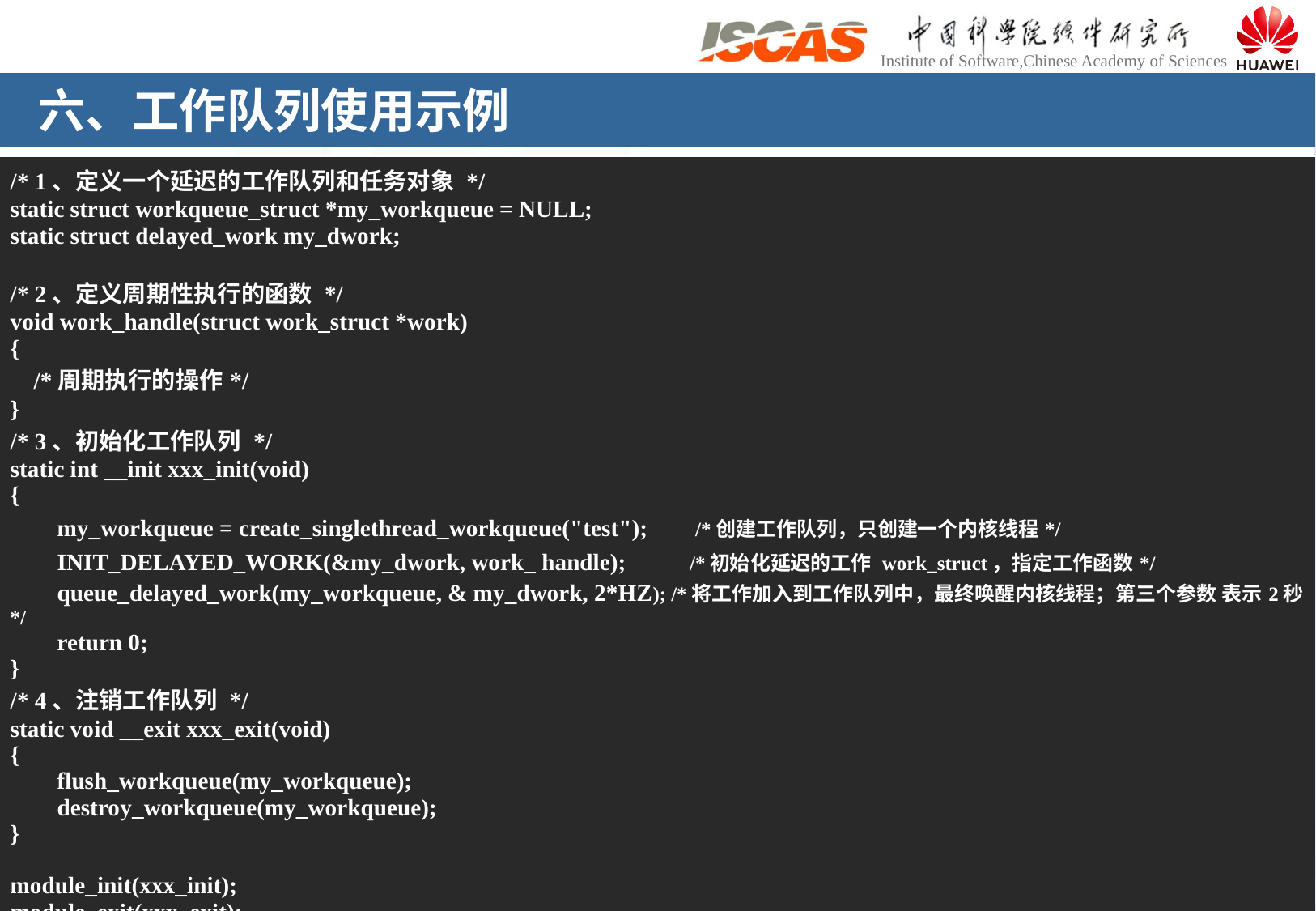

# 六、工作队列使用示例
| /\* 1、定义一个延迟的工作队列和任务对象 \*/ static struct workqueue\_struct \*my\_workqueue = NULL; static struct delayed\_work my\_dwork; /\* 2、定义周期性执行的函数 \*/ void work\_handle(struct work\_struct \*work) { /\*周期执行的操作\*/ } /\* 3、初始化工作队列 \*/ static int \_\_init xxx\_init(void) { my\_workqueue = create\_singlethread\_workqueue("test"); 　 /\*创建工作队列，只创建一个内核线程\*/ INIT\_DELAYED\_WORK(&my\_dwork, work\_ handle);　 /\*初始化延迟的工作 work\_struct，指定工作函数\*/ queue\_delayed\_work(my\_workqueue, & my\_dwork, 2\*HZ); /\*将工作加入到工作队列中，最终唤醒内核线程；第三个参数 表示2秒\*/ return 0; } /\* 4、注销工作队列 \*/ static void \_\_exit xxx\_exit(void) { flush\_workqueue(my\_workqueue); destroy\_workqueue(my\_workqueue); } module\_init(xxx\_init); module\_exit(xxx\_exit); |
| --- |